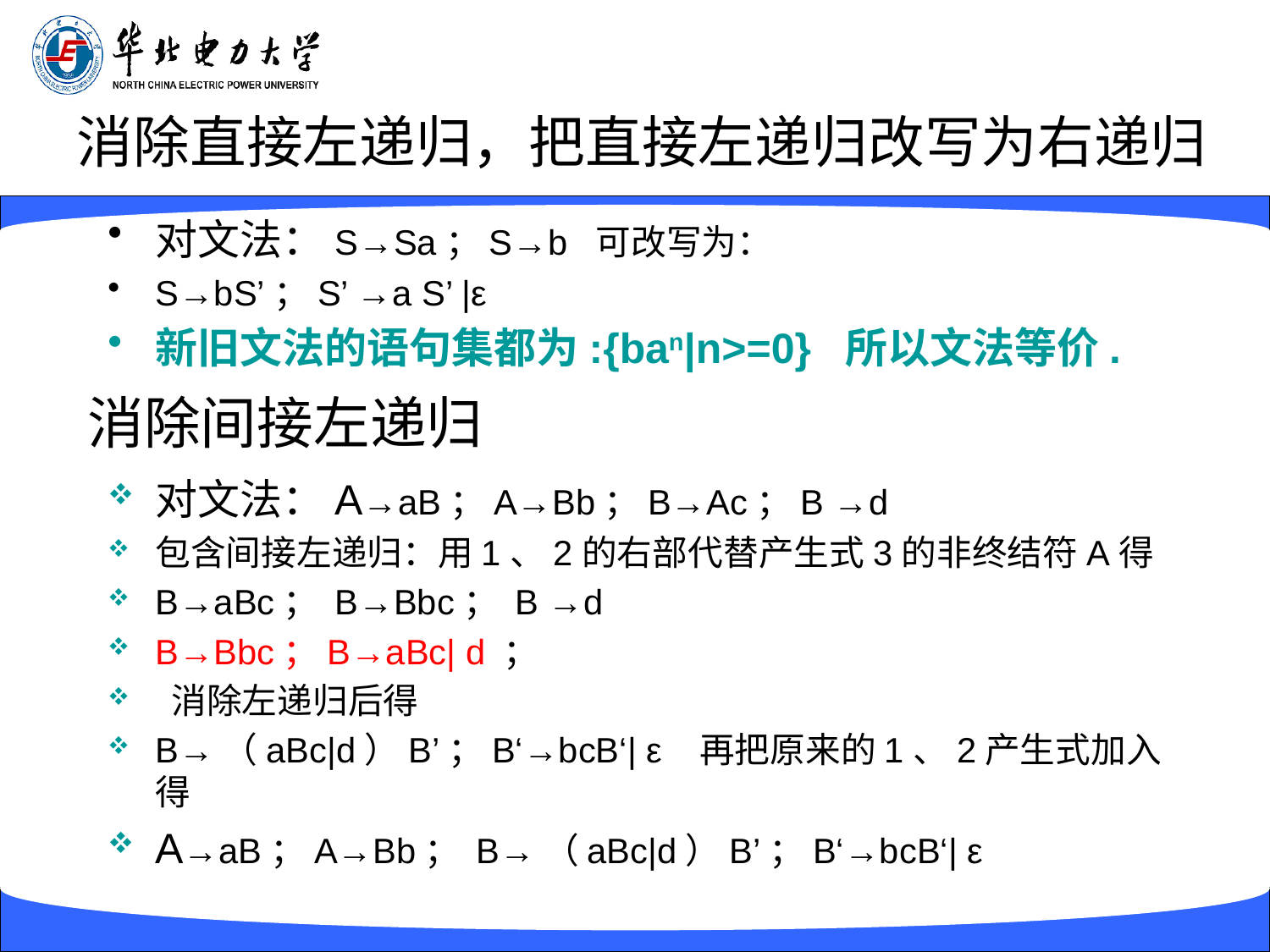

# 消除直接左递归，把直接左递归改写为右递归
对文法：S→Sa；S→b  可改写为：
S→bS’；S’ →a S’ |ε
新旧文法的语句集都为:{ban|n>=0}  所以文法等价.
消除间接左递归
对文法：A→aB；A→Bb；B→Ac；B →d
包含间接左递归：用1、2的右部代替产生式3的非终结符A得
B→aBc； B→Bbc； B →d
B→Bbc；B→aBc| d ；
 消除左递归后得
B→（aBc|d）B’；B‘→bcB‘| ε   再把原来的1、2产生式加入得
A→aB；A→Bb； B→（aBc|d）B’；B‘→bcB‘| ε